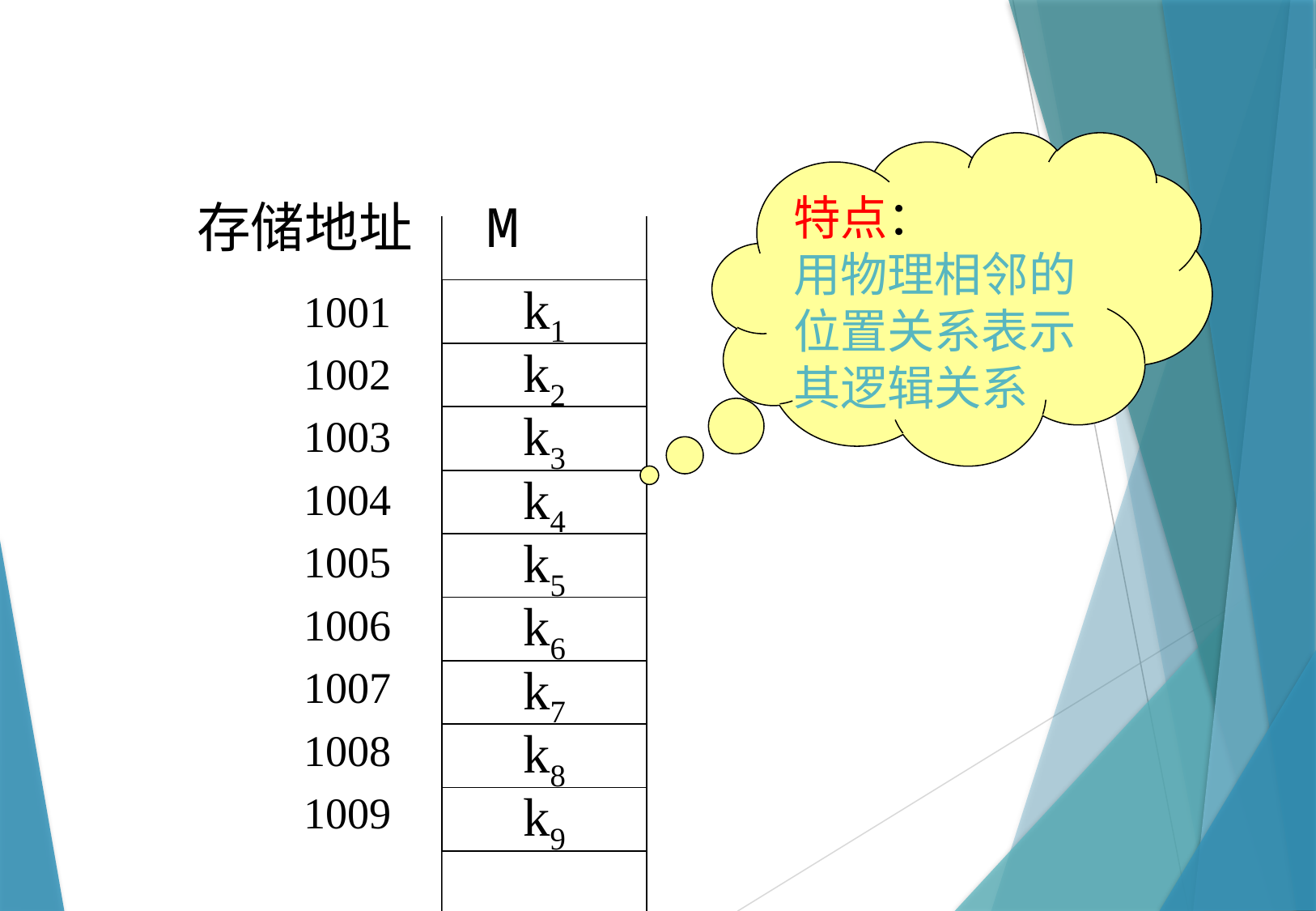

特点：
用物理相邻的位置关系表示其逻辑关系
存储地址     M

k1
k2
k3
k4
k5
k6
k7
k8
k9
1001
1002
1003
1004
1005
1006
1007
1008
1009